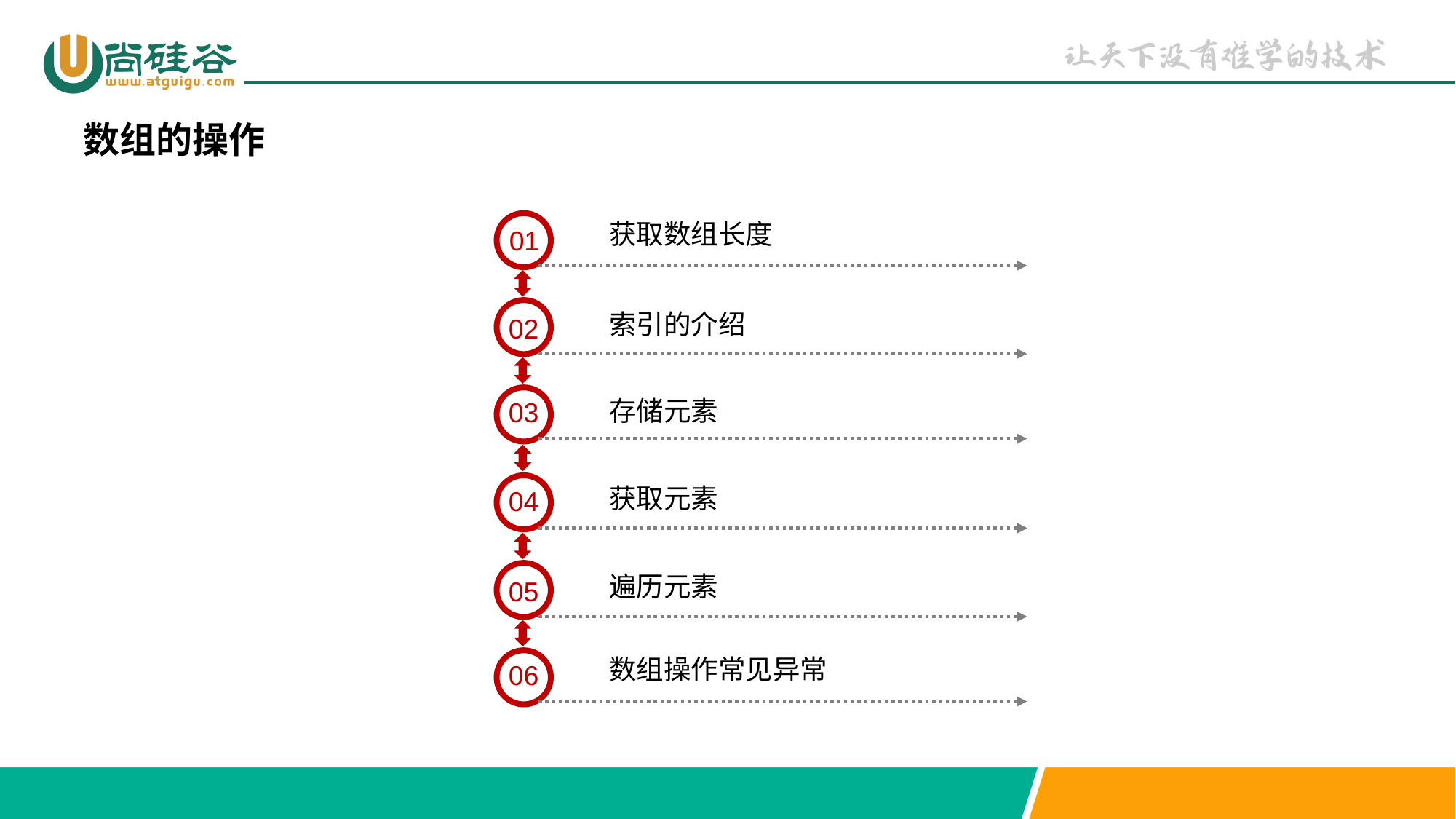

数组的操作

获取数组长度
01

索引的介绍
02

存储元素
03

获取元素
04

遍历元素
05

数组操作常见异常

06